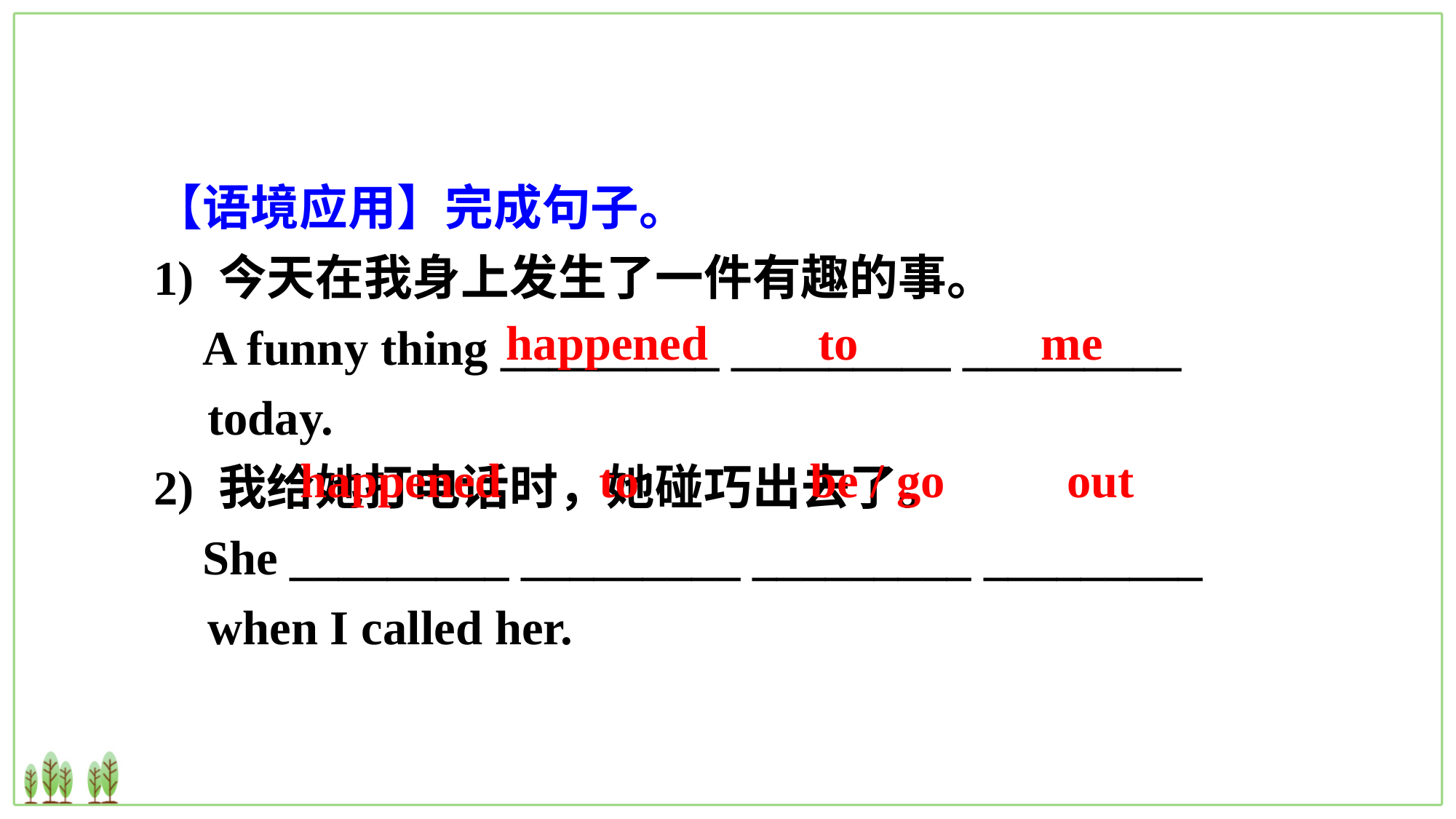

【语境应用】完成句子。
1) 今天在我身上发生了一件有趣的事。
    A funny thing _________ _________ _________ today.
2) 我给她打电话时，她碰巧出去了。
    She _________ _________ _________ _________ when I called her.
happened         to               me
happened        to              be / go          out